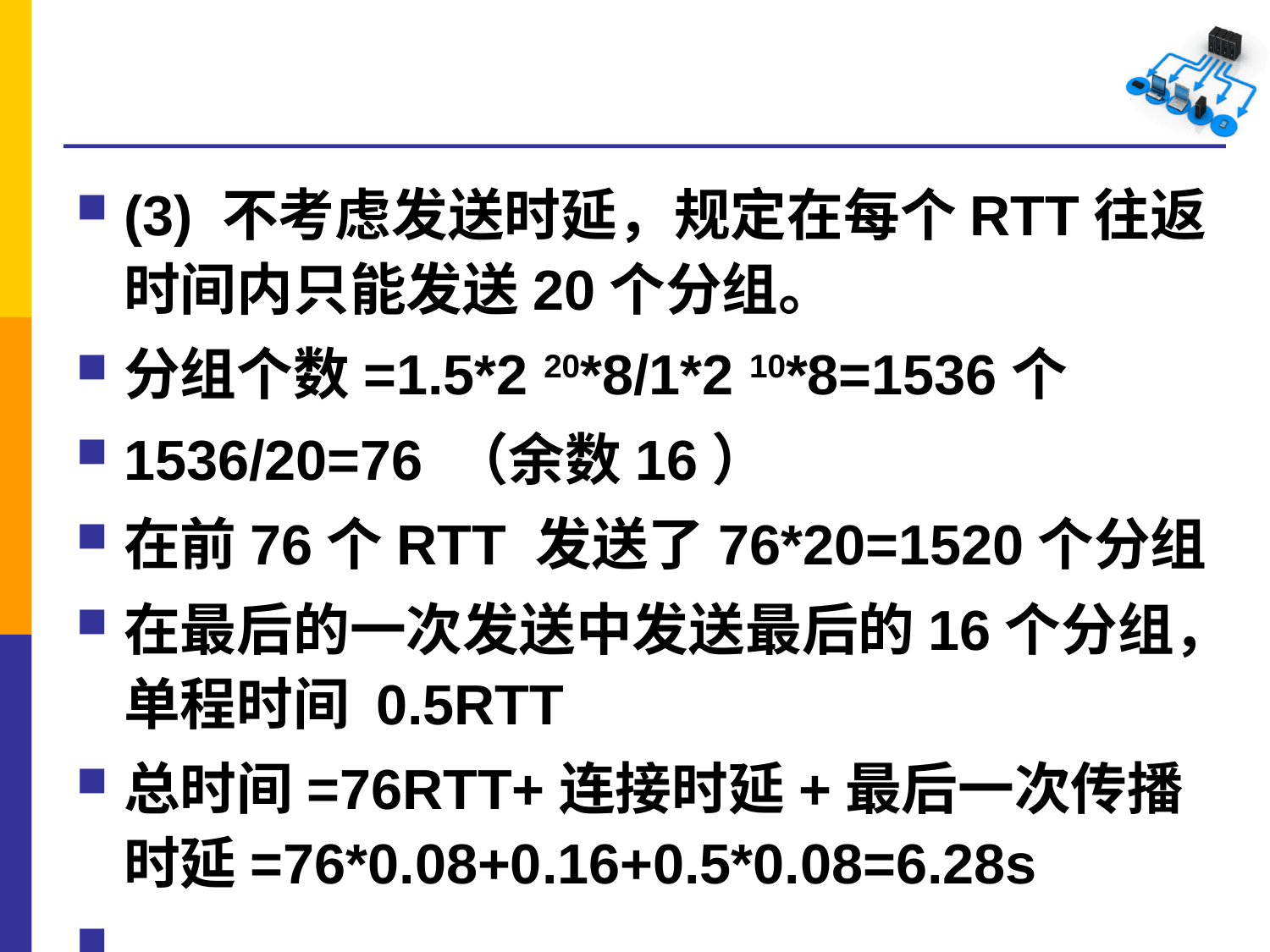

#
(3) 不考虑发送时延，规定在每个RTT往返时间内只能发送20个分组。
分组个数=1.5*2 20*8/1*2 10*8=1536个
1536/20=76 （余数16）
在前76个RTT 发送了76*20=1520个分组
在最后的一次发送中发送最后的16个分组，单程时间 0.5RTT
总时间=76RTT+连接时延+最后一次传播时延=76*0.08+0.16+0.5*0.08=6.28s